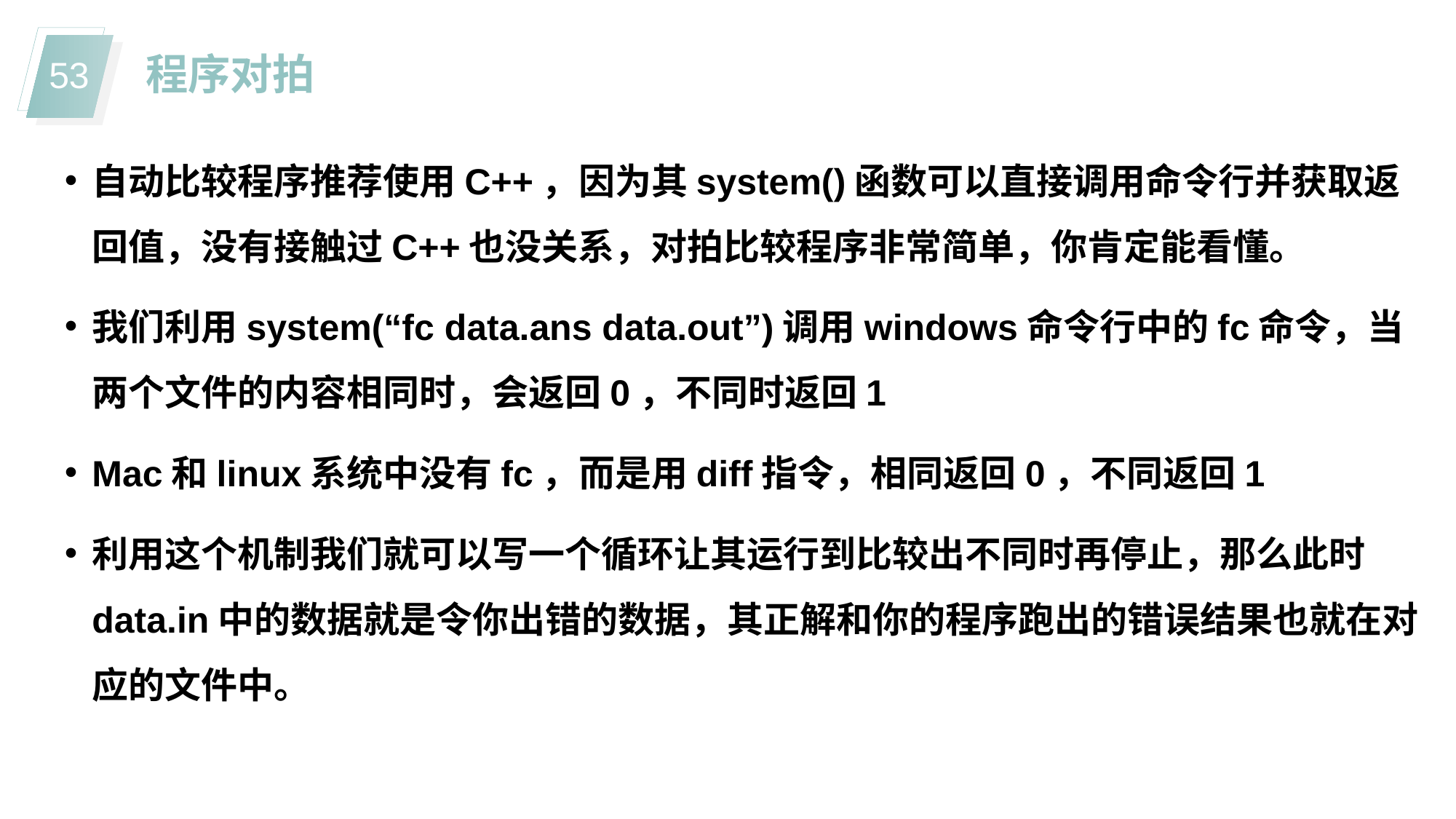

程序对拍
自动比较程序推荐使用C++，因为其system()函数可以直接调用命令行并获取返回值，没有接触过C++也没关系，对拍比较程序非常简单，你肯定能看懂。
我们利用system(“fc data.ans data.out”)调用windows命令行中的fc命令，当两个文件的内容相同时，会返回0，不同时返回1
Mac和linux系统中没有fc，而是用diff指令，相同返回0，不同返回1
利用这个机制我们就可以写一个循环让其运行到比较出不同时再停止，那么此时data.in中的数据就是令你出错的数据，其正解和你的程序跑出的错误结果也就在对应的文件中。